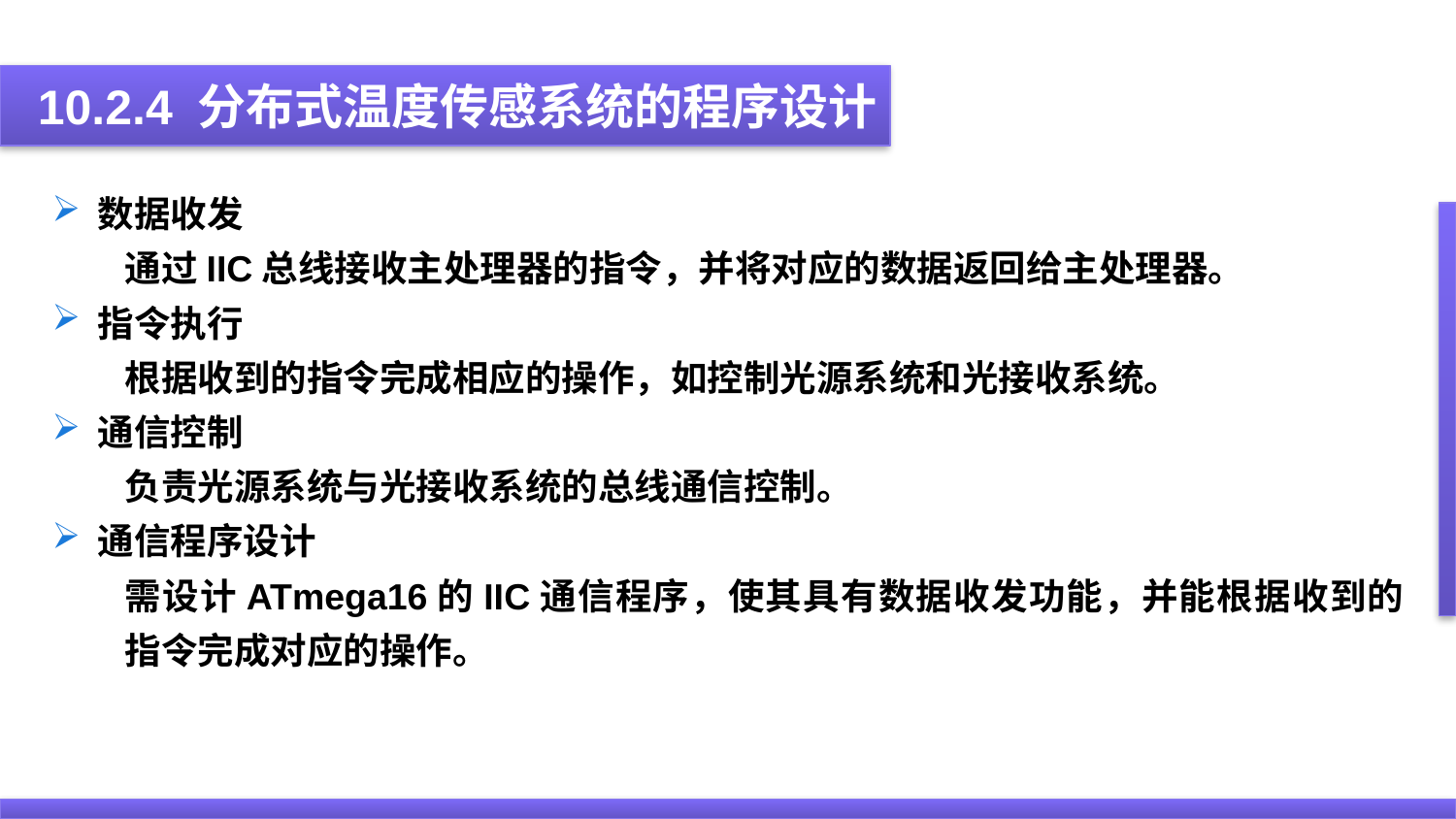

10.2.4 分布式温度传感系统的程序设计
数据收发
通过IIC总线接收主处理器的指令，并将对应的数据返回给主处理器。
指令执行
根据收到的指令完成相应的操作，如控制光源系统和光接收系统。
通信控制
负责光源系统与光接收系统的总线通信控制。
通信程序设计
需设计ATmega16的IIC通信程序，使其具有数据收发功能，并能根据收到的指令完成对应的操作。